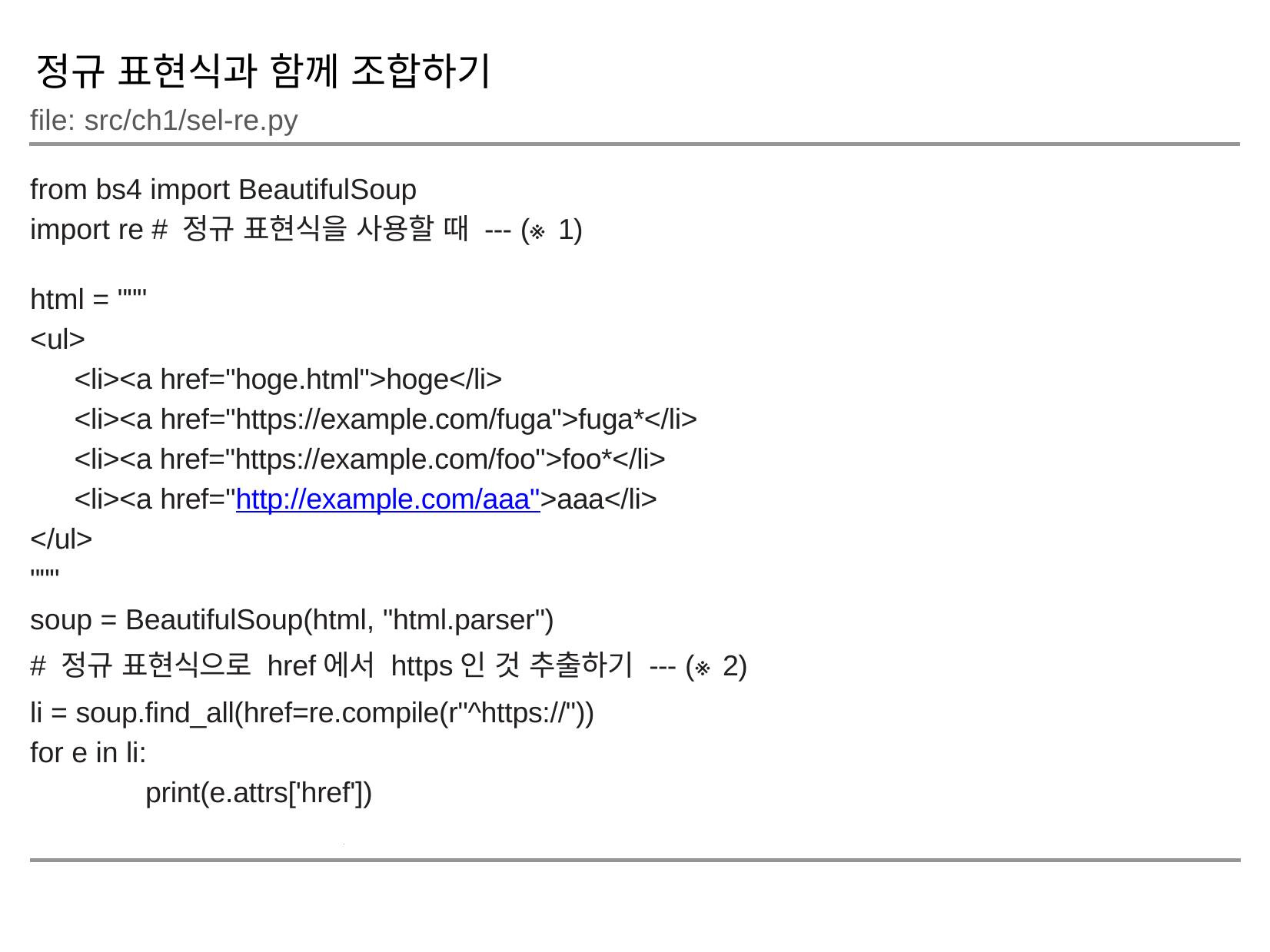

정규 표현식과 함께 조합하기
file: src/ch1/sel-re.py

from bs4 import BeautifulSoup
import re # 정규 표현식을 사용할 때 --- (※1)

html = """
<ul>
<li><a href="hoge.html">hoge</li>
<li><a href="https://example.com/fuga">fuga*</li>
<li><a href="https://example.com/foo">foo*</li>
<li><a href="http://example.com/aaa">aaa</li>
</ul>
"""
soup = BeautifulSoup(html, "html.parser")
# 정규 표현식으로 href에서 https인 것 추출하기 --- (※2)
li = soup.find_all(href=re.compile(r"^https://"))
for e in li:
	print(e.attrs['href'])